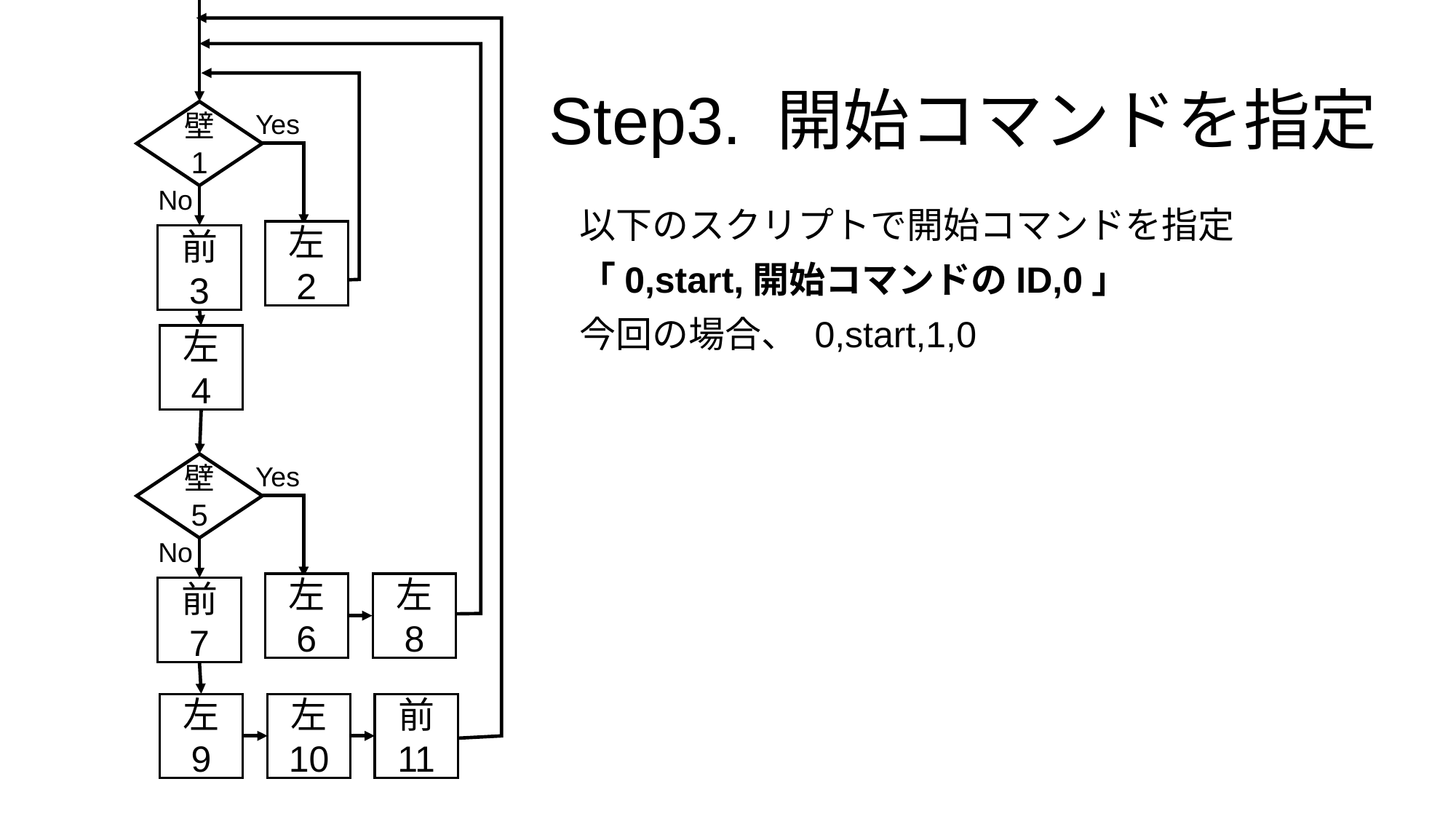

# Step3. 開始コマンドを指定

壁
1
Yes

No
以下のスクリプトで開始コマンドを指定
「0,start,開始コマンドのID,0」
今回の場合、 0,start,1,0
左
2
前
3
左
4
壁
5
Yes

No
左
6
左
8
前
7
左
9
左
10
前
11